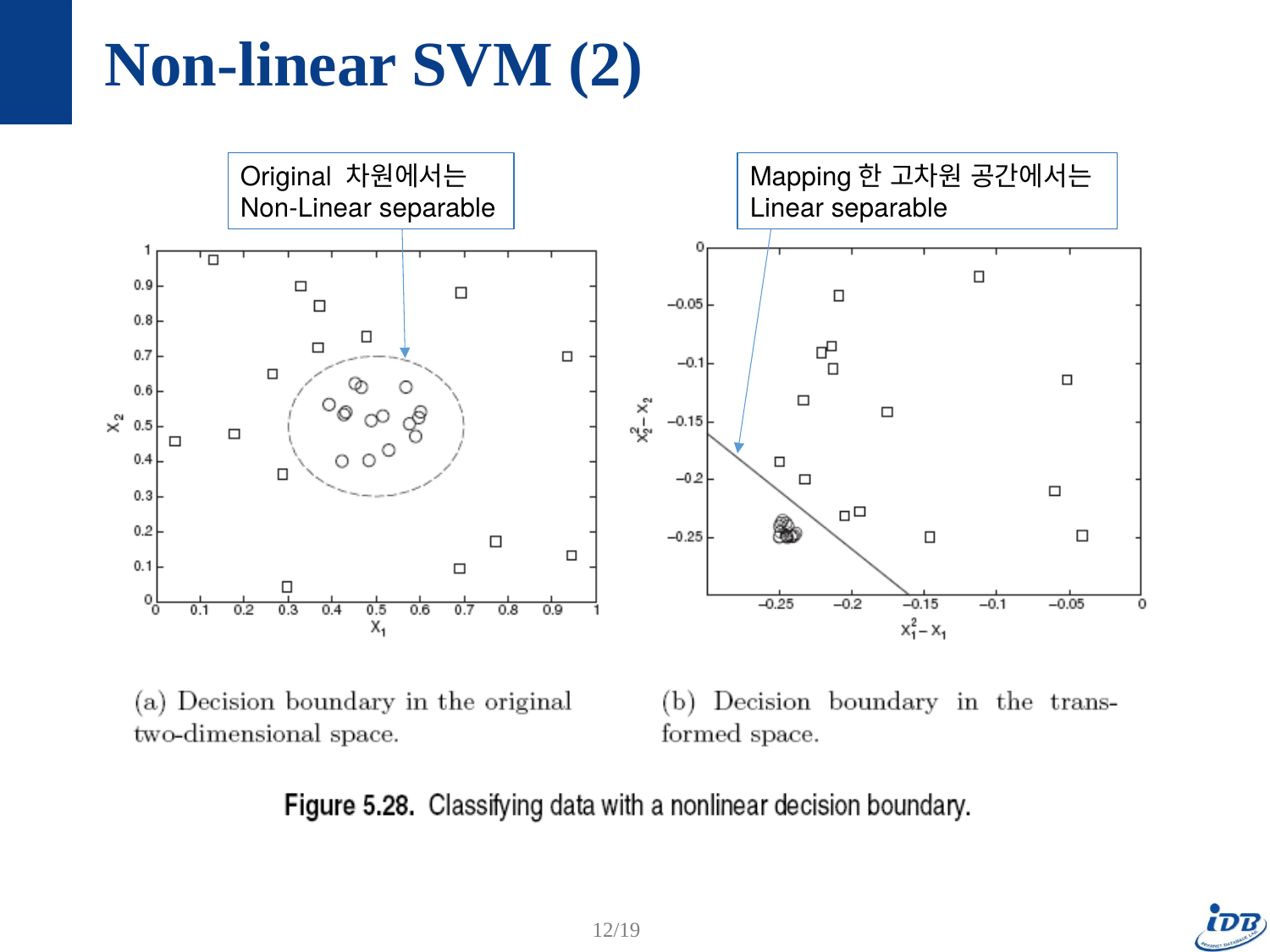

# Non-linear SVM (2)
Original 차원에서는
Non-Linear separable

Mapping한 고차원 공간에서는
Linear separable